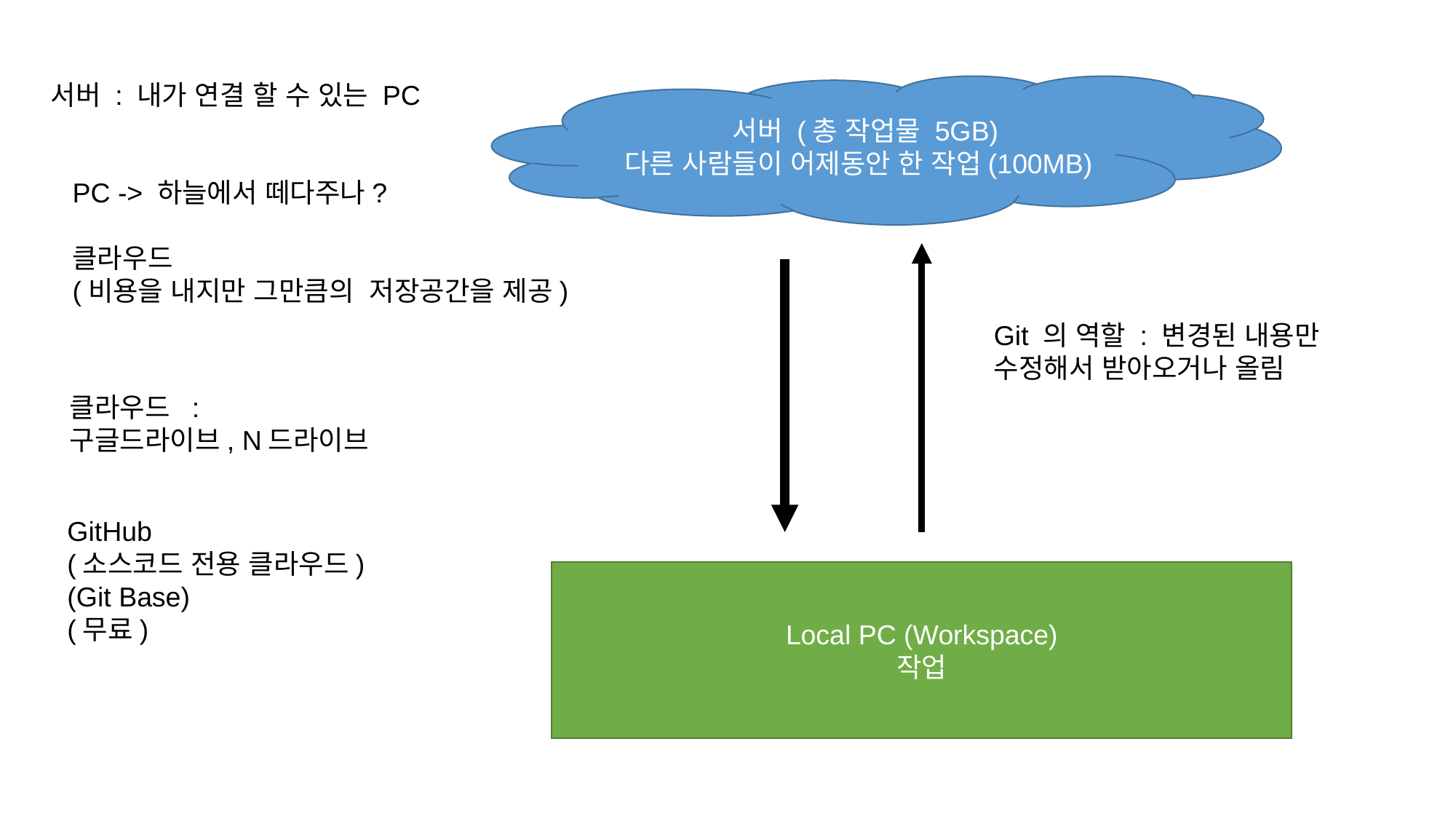

서버 : 내가 연결 할 수 있는 PC
 서버 (총 작업물 5GB)
다른 사람들이 어제동안 한 작업(100MB)
PC -> 하늘에서 떼다주나?

클라우드
(비용을 내지만 그만큼의  저장공간을 제공)
Git 의 역할 : 변경된 내용만
수정해서 받아오거나 올림
클라우드  :
구글드라이브, N드라이브
GitHub
(소스코드 전용 클라우드)
(Git Base)
(무료)
Local PC (Workspace)
작업